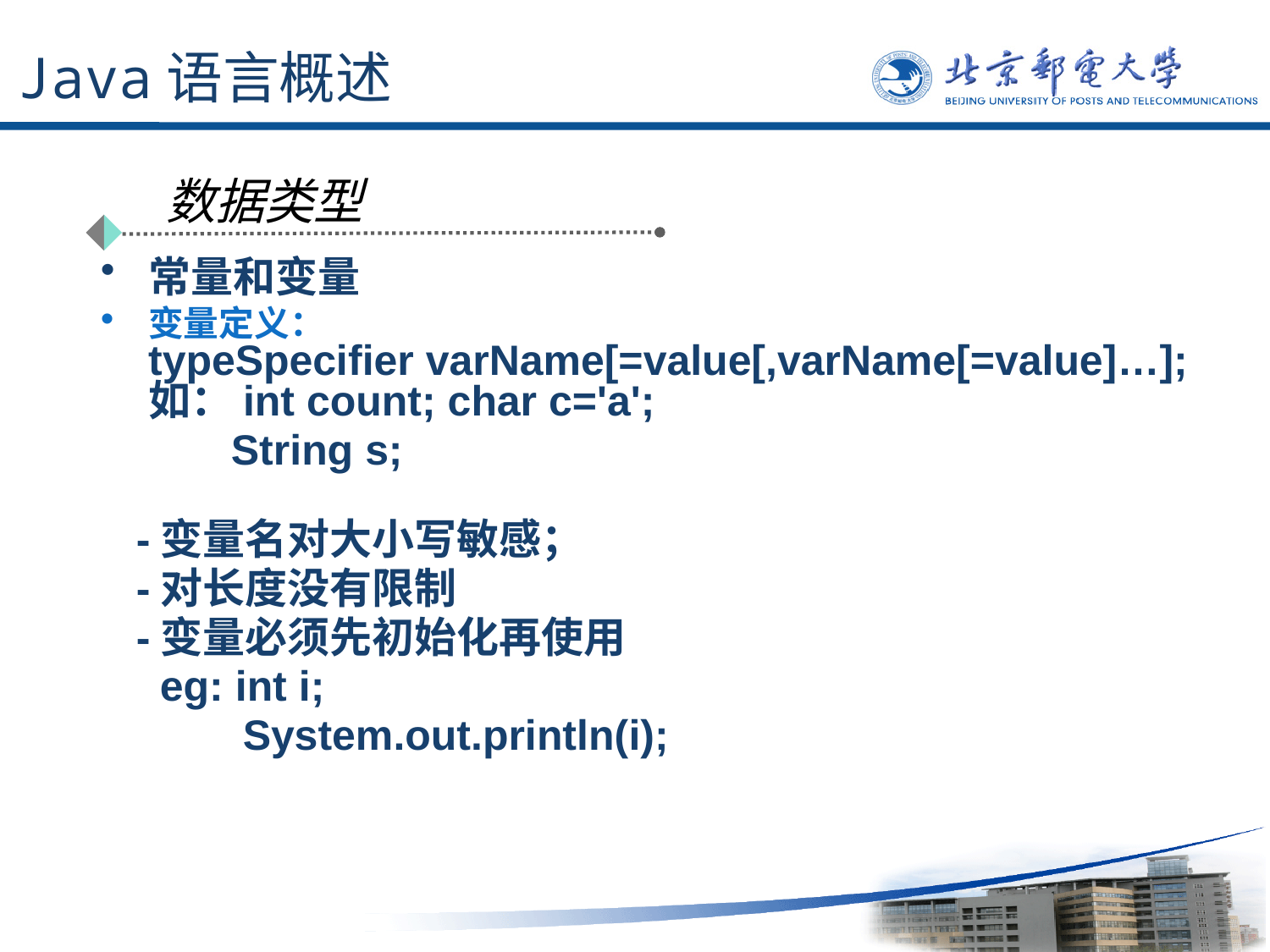

# Java语言概述

数据类型

常量和变量
变量定义：
typeSpecifier varName[=value[,varName[=value]…];
如：int count; char c='a';
           String s;
   -变量名对大小写敏感；
   -对长度没有限制
   -变量必须先初始化再使用
     eg: int i;
            System.out.println(i);